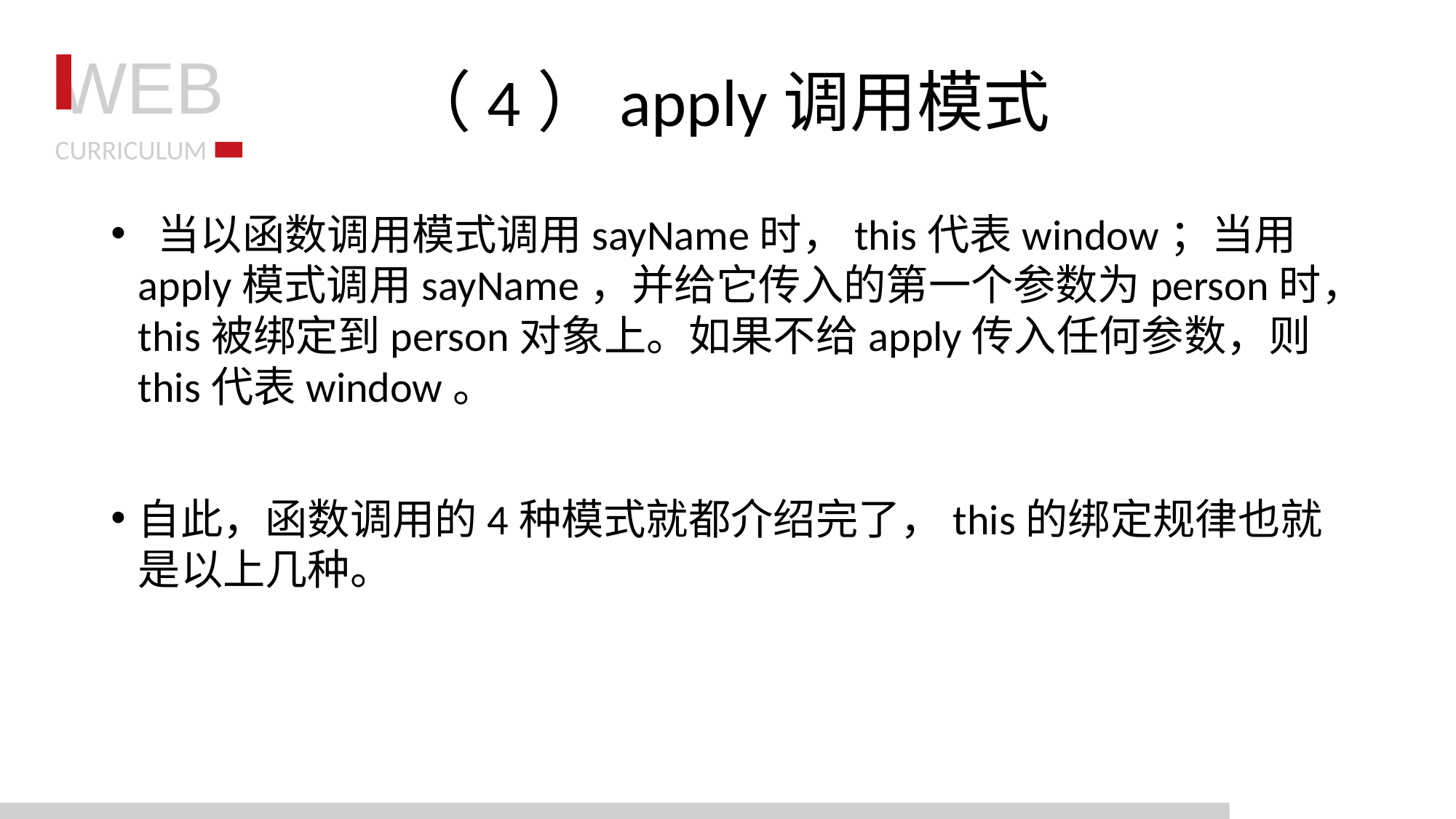

# （4）apply调用模式
 当以函数调用模式调用sayName时，this代表window；当用apply模式调用sayName，并给它传入的第一个参数为person时，this被绑定到person对象上。如果不给apply传入任何参数，则this代表window。

自此，函数调用的4种模式就都介绍完了，this的绑定规律也就是以上几种。